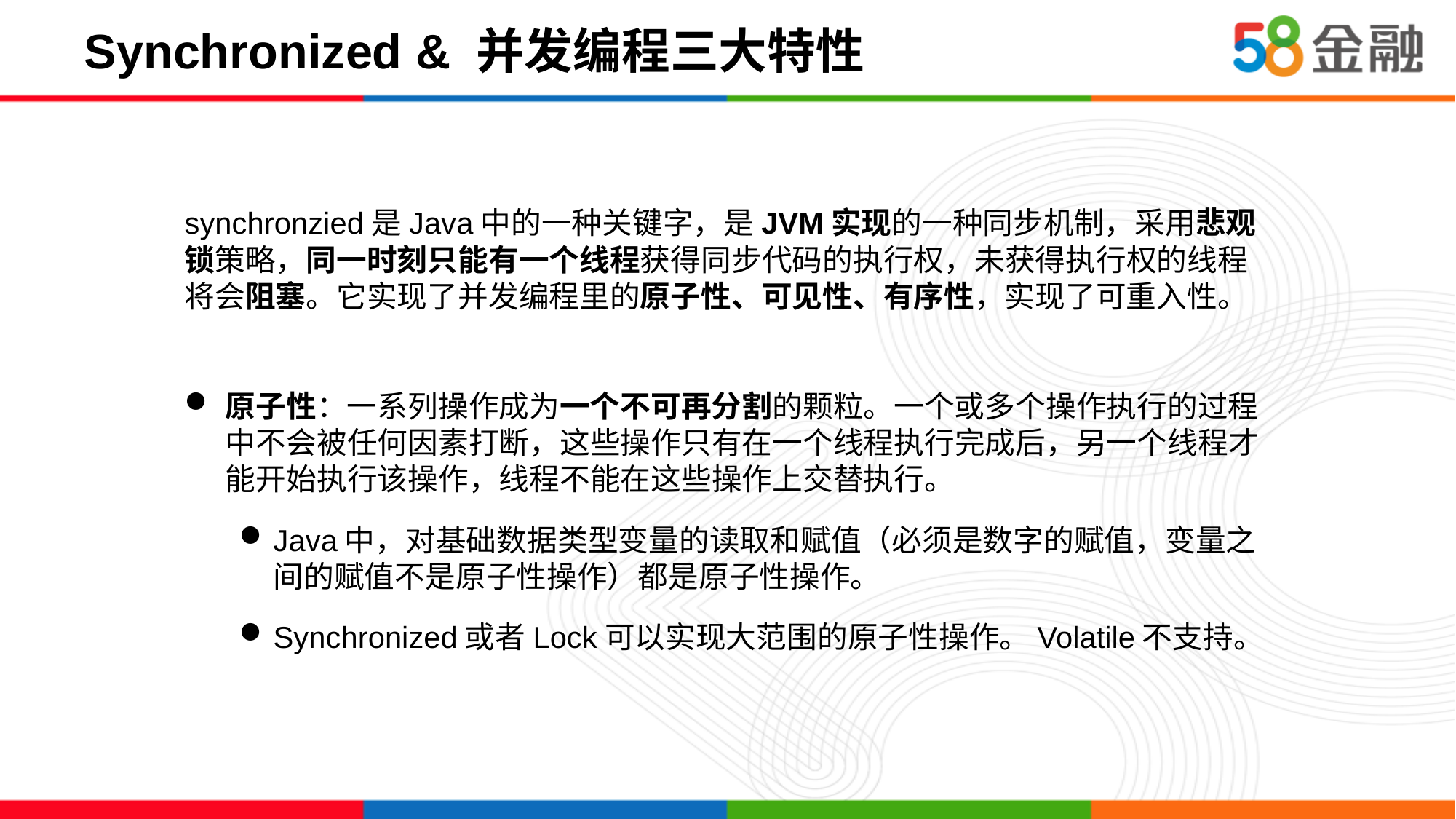

# Synchronized & 并发编程三大特性
synchronzied是Java中的一种关键字，是JVM实现的一种同步机制，采用悲观锁策略，同一时刻只能有一个线程获得同步代码的执行权，未获得执行权的线程将会阻塞。它实现了并发编程里的原子性、可见性、有序性，实现了可重入性。
原子性：一系列操作成为一个不可再分割的颗粒。一个或多个操作执行的过程中不会被任何因素打断，这些操作只有在一个线程执行完成后，另一个线程才能开始执行该操作，线程不能在这些操作上交替执行。
Java中，对基础数据类型变量的读取和赋值（必须是数字的赋值，变量之间的赋值不是原子性操作）都是原子性操作。
Synchronized或者Lock可以实现大范围的原子性操作。Volatile不支持。